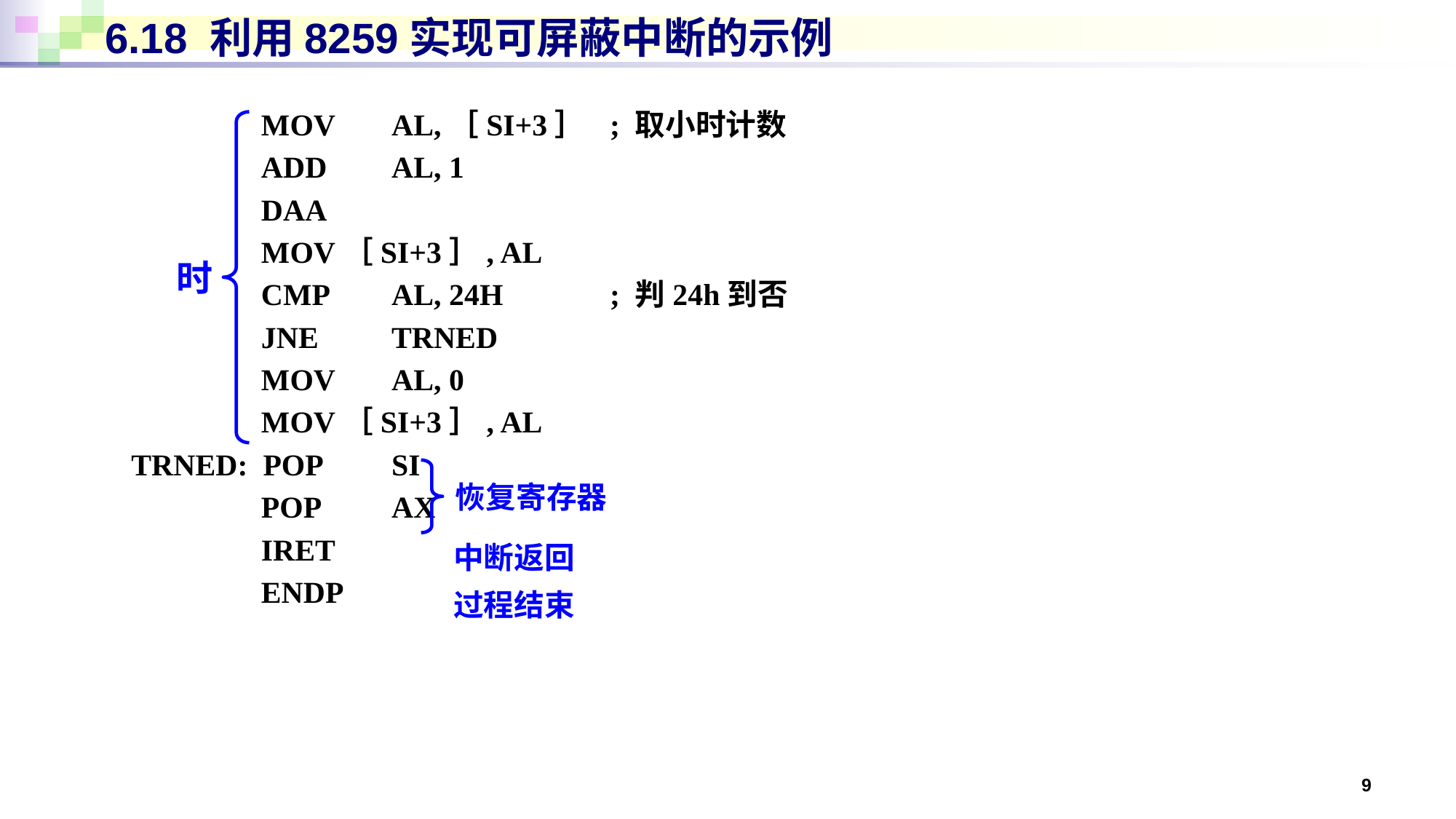

# 6.18 利用8259实现可屏蔽中断的示例
                 MOV	AL,［SI+3］	; 取小时计数
                 ADD	AL, 1
                 DAA
                 MOV［SI+3］, AL
                 CMP	AL, 24H	; 判24h到否
                 JNE	TRNED
                 MOV	AL, 0
                 MOV［SI+3］, AL
TRNED:  POP	SI
                 POP	AX
                 IRET
                 ENDP

时

恢复寄存器
中断返回
过程结束
9